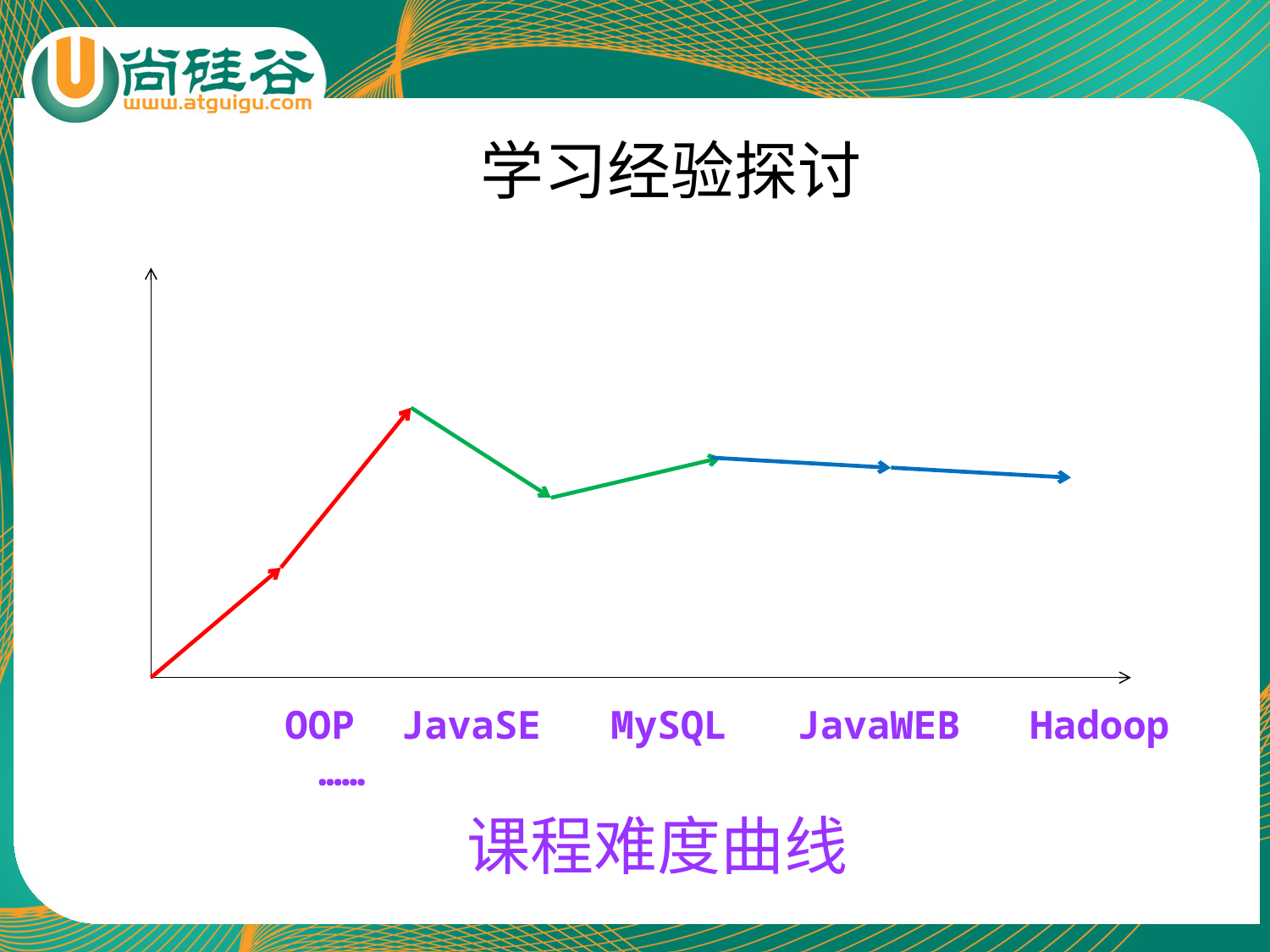

# 学习经验探讨
       OOP  JavaSE   MySQL   JavaWEB   Hadoop    ……
课程难度曲线